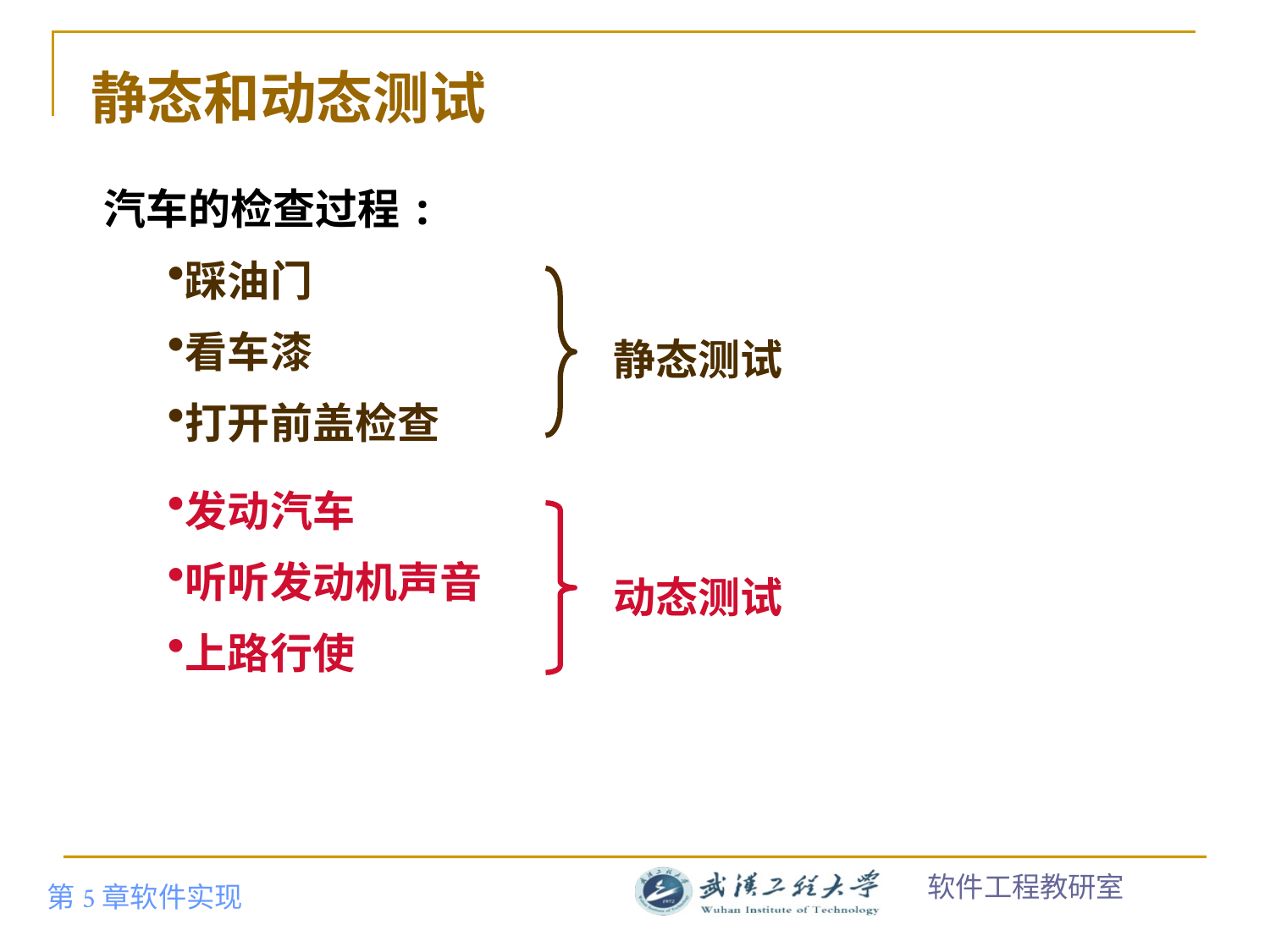

# 静态和动态测试
汽车的检查过程:
踩油门
看车漆
打开前盖检查
发动汽车
听听发动机声音
上路行使

静态测试

动态测试